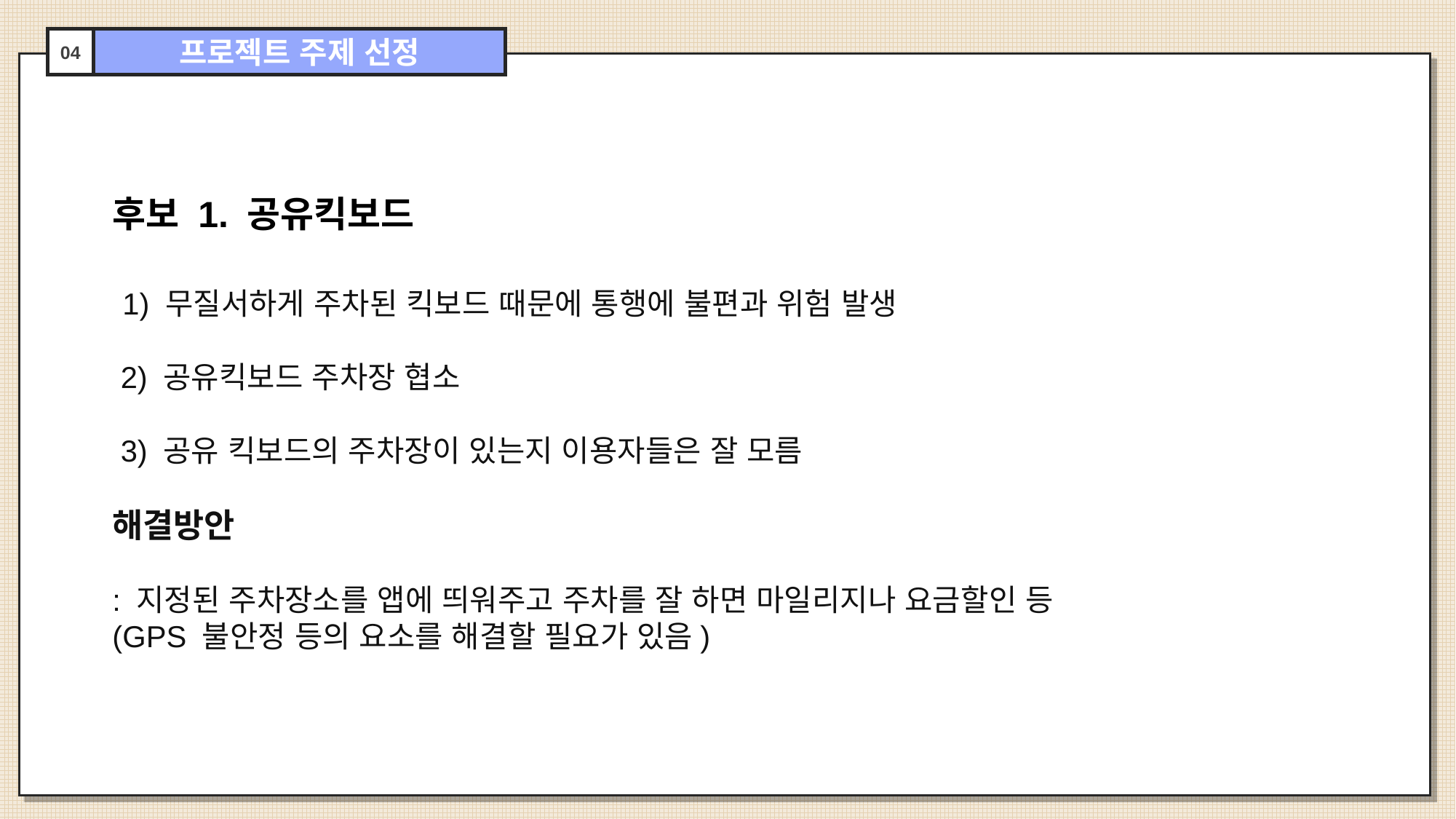

04
프로젝트 주제 선정

후보 1. 공유킥보드

 1) 무질서하게 주차된 킥보드 때문에 통행에 불편과 위험 발생
 2) 공유킥보드 주차장 협소
 3) 공유 킥보드의 주차장이 있는지 이용자들은 잘 모름
해결방안
: 지정된 주차장소를 앱에 띄워주고 주차를 잘 하면 마일리지나 요금할인 등
(GPS 불안정 등의 요소를 해결할 필요가 있음)